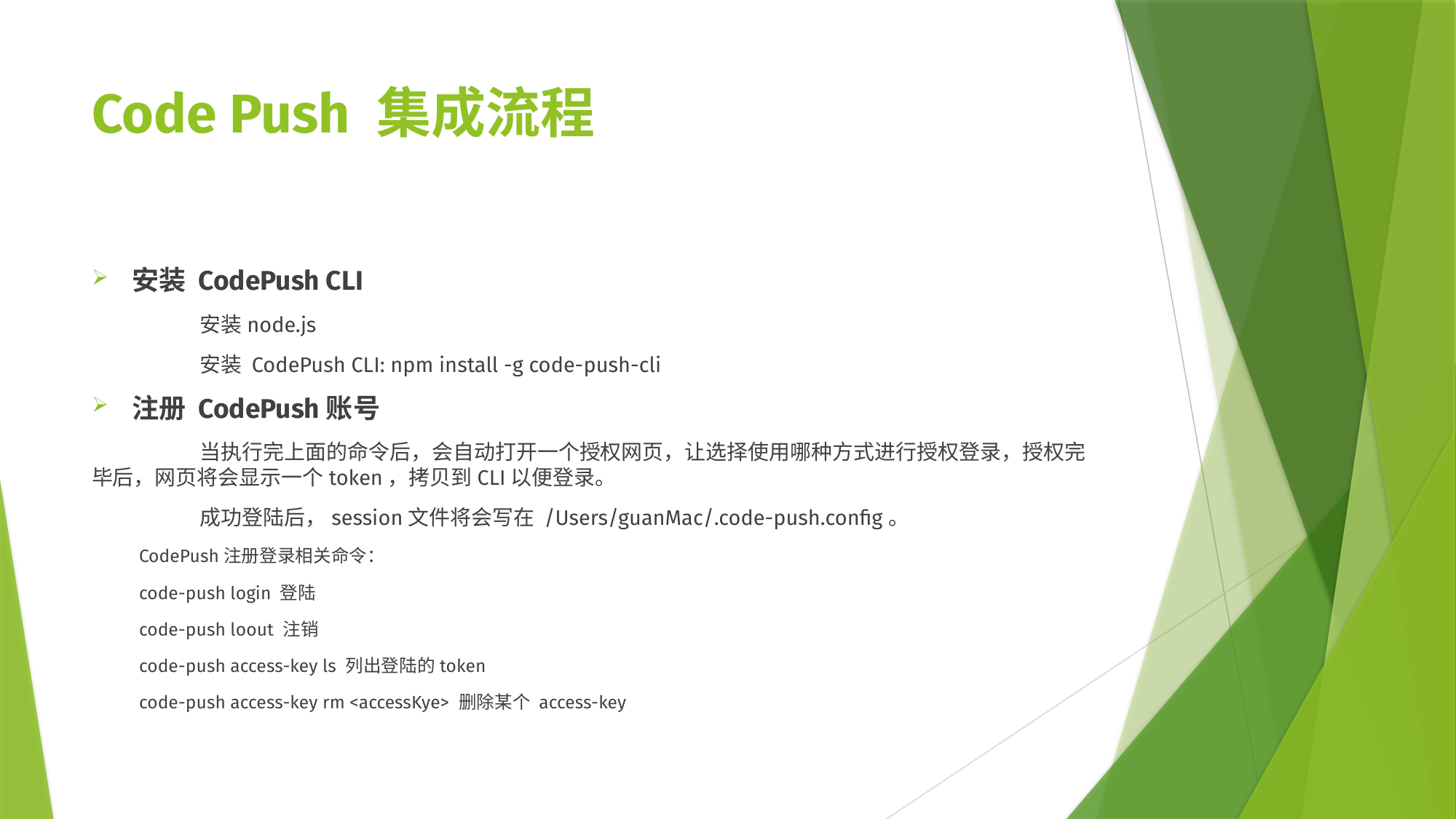

# Code Push 集成流程
安装 CodePush CLI
	安装node.js
	安装 CodePush CLI: npm install -g code-push-cli
注册 CodePush账号
	当执行完上面的命令后，会自动打开一个授权网页，让选择使用哪种方式进行授权登录，授权完毕后，网页将会显示一个token，拷贝到CLI以便登录。
	成功登陆后，session文件将会写在 /Users/guanMac/.code-push.config。
CodePush注册登录相关命令：
code-push login 登陆
code-push loout 注销
code-push access-key ls 列出登陆的token
code-push access-key rm <accessKye> 删除某个 access-key